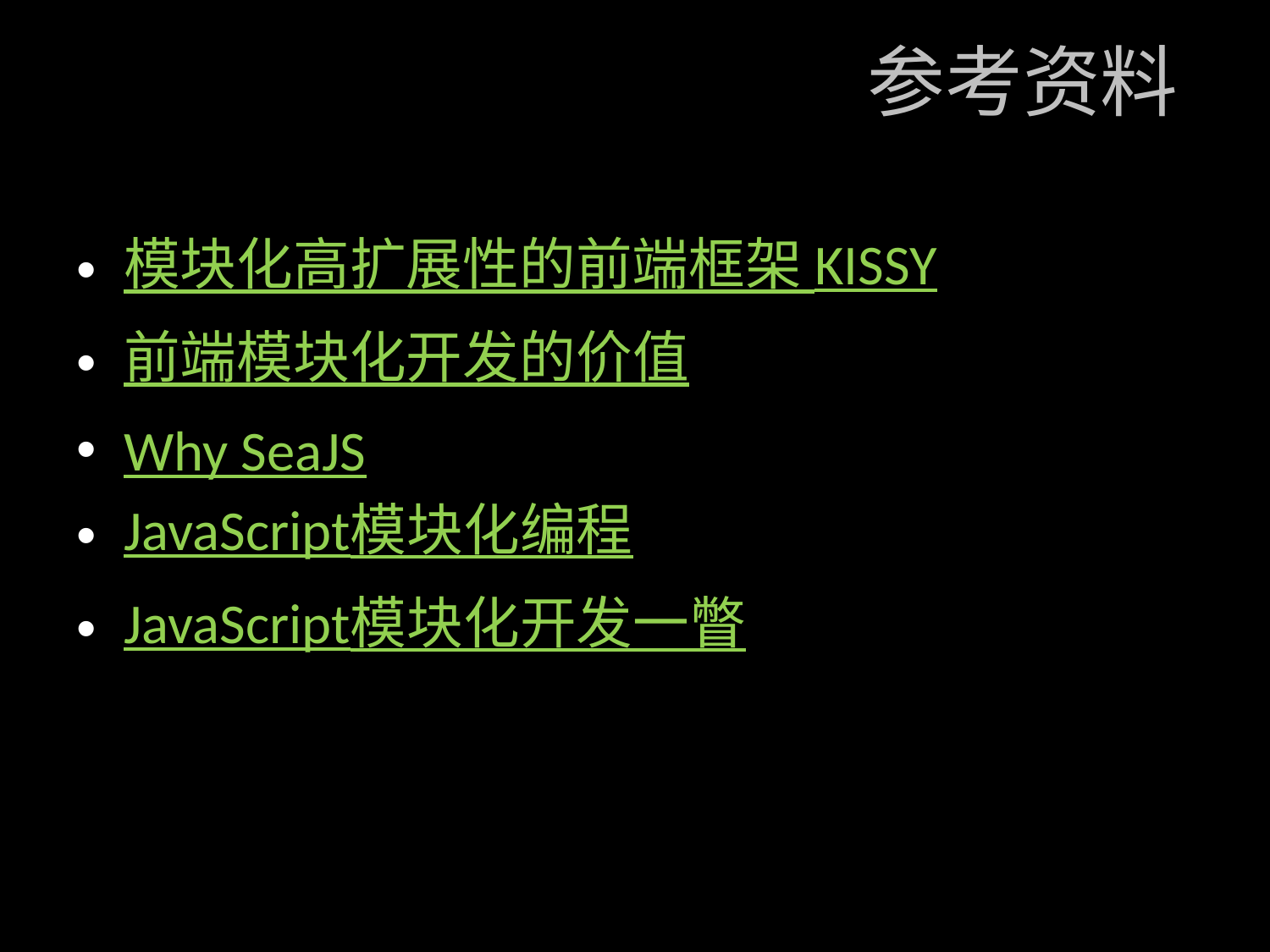

参考资料
模块化高扩展性的前端框架 KISSY
前端模块化开发的价值
Why SeaJS
JavaScript模块化编程
JavaScript模块化开发一瞥